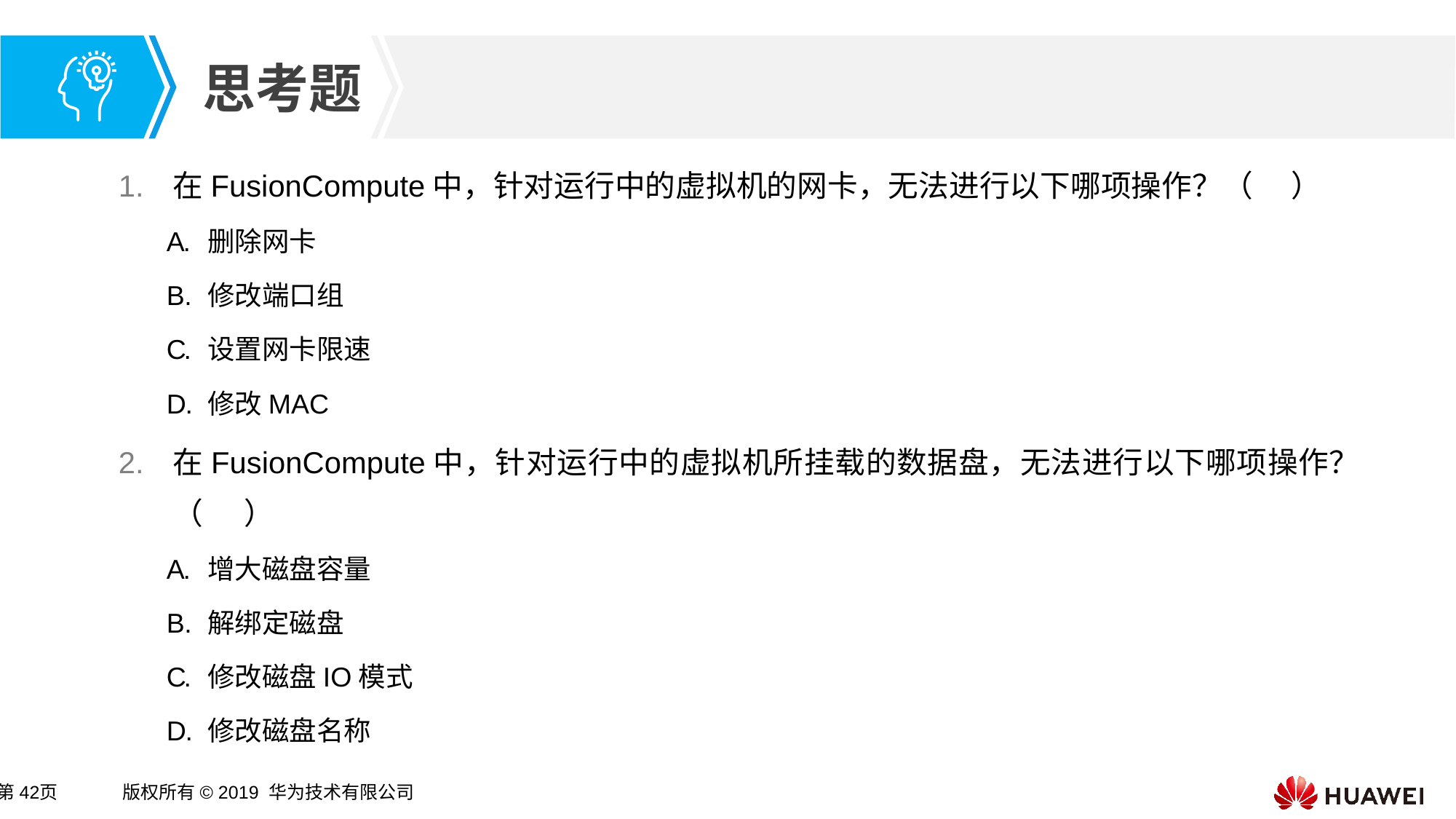

在FusionCompute中，针对运行中的虚拟机的网卡，无法进行以下哪项操作？（	    ）
删除网卡
修改端口组
设置网卡限速
修改MAC
在FusionCompute中，针对运行中的虚拟机所挂载的数据盘，无法进行以下哪项操作？（      ）
增大磁盘容量
解绑定磁盘
修改磁盘IO模式
修改磁盘名称